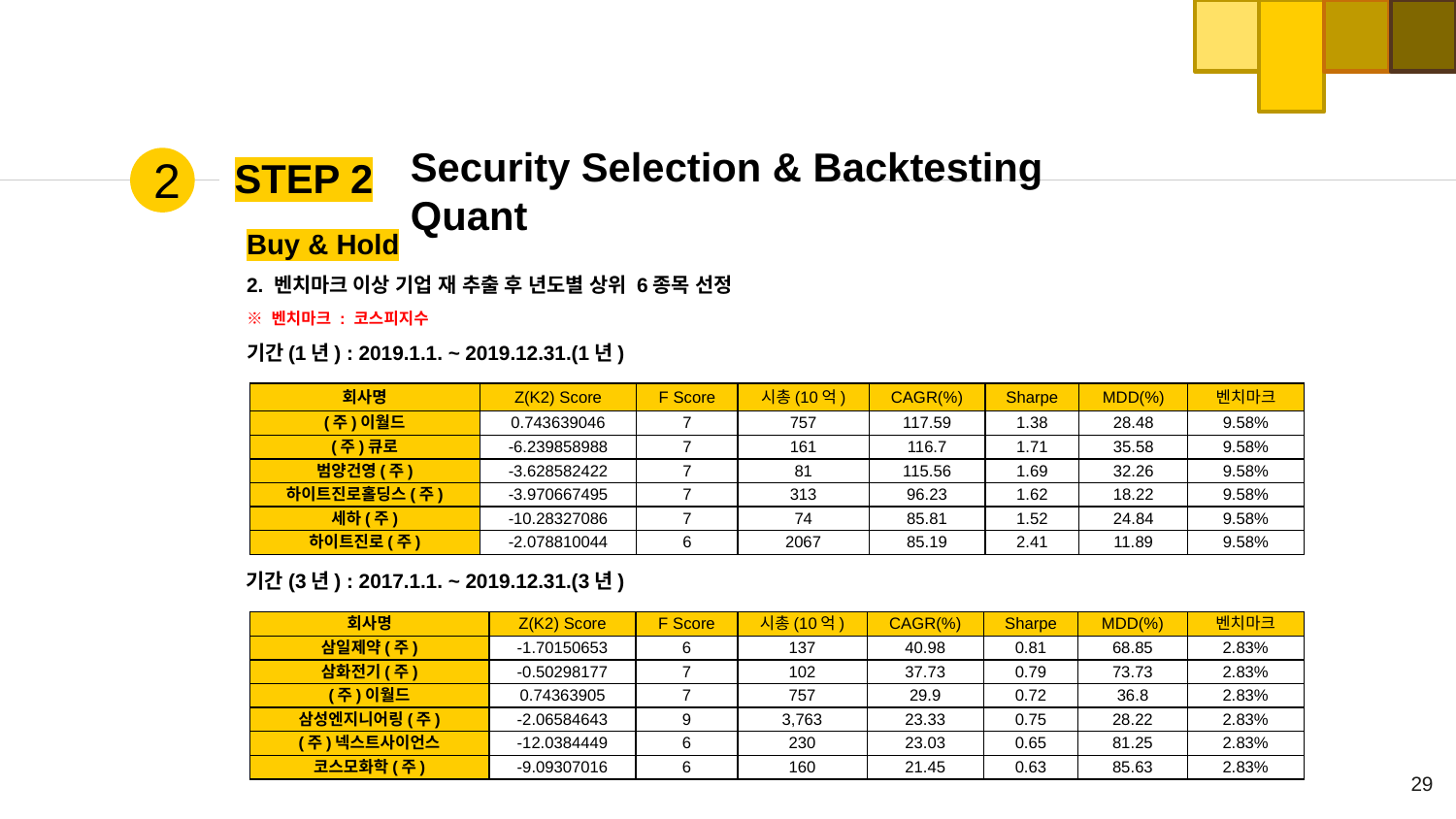

Security Selection & Backtesting Quant
2
# STEP 2
Buy & Hold
2. 벤치마크 이상 기업 재 추출 후 년도별 상위 6종목 선정
※ 벤치마크 : 코스피지수
기간(1년) : 2019.1.1. ~ 2019.12.31.(1년)

| 회사명 | Z(K2) Score | F Score | 시총(10억) | CAGR(%) | Sharpe | MDD(%) | 벤치마크 |
| --- | --- | --- | --- | --- | --- | --- | --- |
| (주)이월드 | 0.743639046 | 7 | 757 | 117.59 | 1.38 | 28.48 | 9.58% |
| (주)큐로 | -6.239858988 | 7 | 161 | 116.7 | 1.71 | 35.58 | 9.58% |
| 범양건영(주) | -3.628582422 | 7 | 81 | 115.56 | 1.69 | 32.26 | 9.58% |
| 하이트진로홀딩스(주) | -3.970667495 | 7 | 313 | 96.23 | 1.62 | 18.22 | 9.58% |
| 세하(주) | -10.28327086 | 7 | 74 | 85.81 | 1.52 | 24.84 | 9.58% |
| 하이트진로(주) | -2.078810044 | 6 | 2067 | 85.19 | 2.41 | 11.89 | 9.58% |
기간(3년) : 2017.1.1. ~ 2019.12.31.(3년)
| 회사명 | Z(K2) Score | F Score | 시총(10억) | CAGR(%) | Sharpe | MDD(%) | 벤치마크 |
| --- | --- | --- | --- | --- | --- | --- | --- |
| 삼일제약(주) | -1.70150653 | 6 | 137 | 40.98 | 0.81 | 68.85 | 2.83% |
| 삼화전기(주) | -0.50298177 | 7 | 102 | 37.73 | 0.79 | 73.73 | 2.83% |
| (주)이월드 | 0.74363905 | 7 | 757 | 29.9 | 0.72 | 36.8 | 2.83% |
| 삼성엔지니어링(주) | -2.06584643 | 9 | 3,763 | 23.33 | 0.75 | 28.22 | 2.83% |
| (주)넥스트사이언스 | -12.0384449 | 6 | 230 | 23.03 | 0.65 | 81.25 | 2.83% |
| 코스모화학(주) | -9.09307016 | 6 | 160 | 21.45 | 0.63 | 85.63 | 2.83% |
29